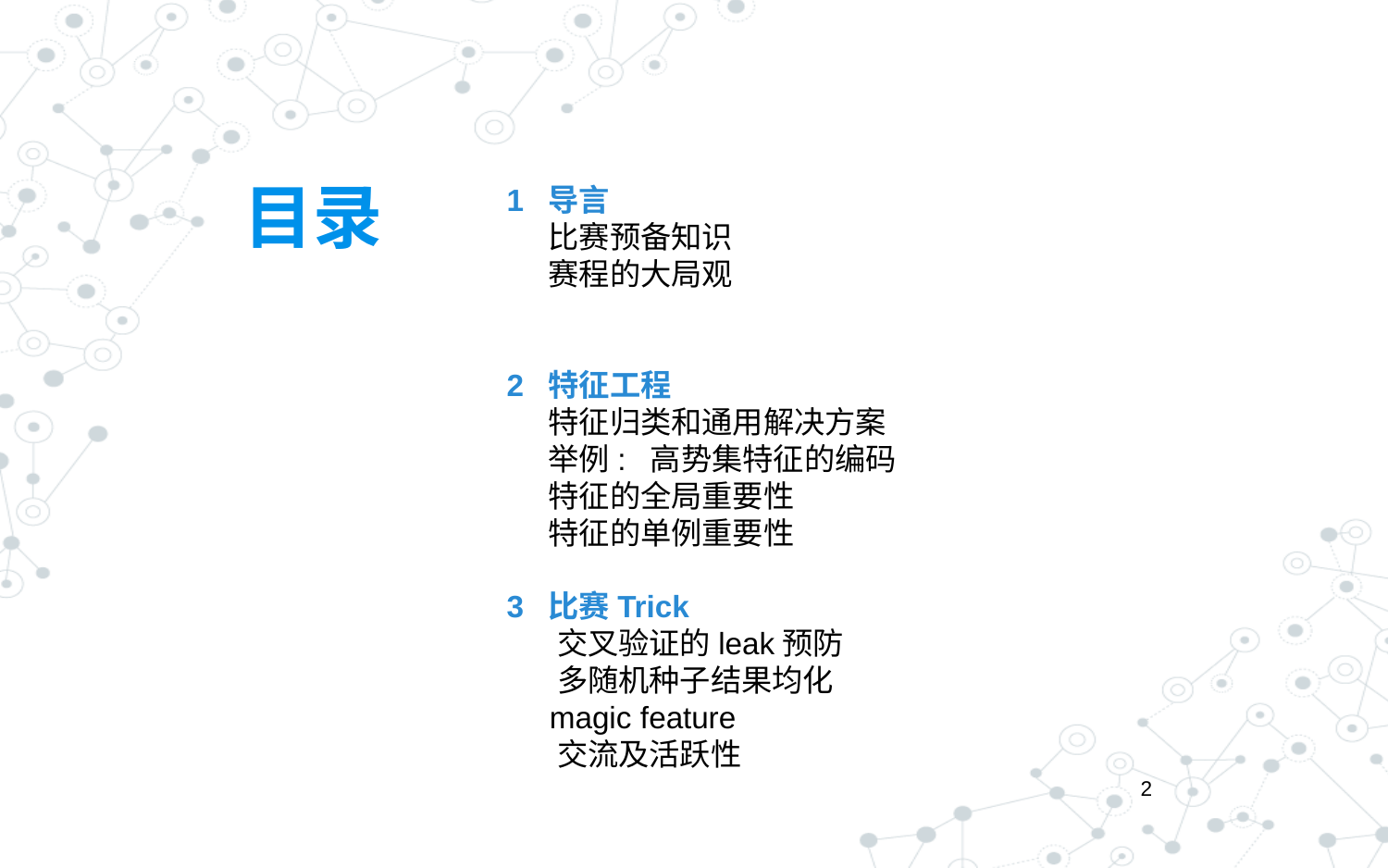

# 目录
1  导言
    比赛预备知识
    赛程的大局观

2  特征工程
    特征归类和通用解决方案
    举例:  高势集特征的编码
    特征的全局重要性
    特征的单例重要性
3  比赛Trick
     交叉验证的leak预防
     多随机种子结果均化
     magic feature
     交流及活跃性

2